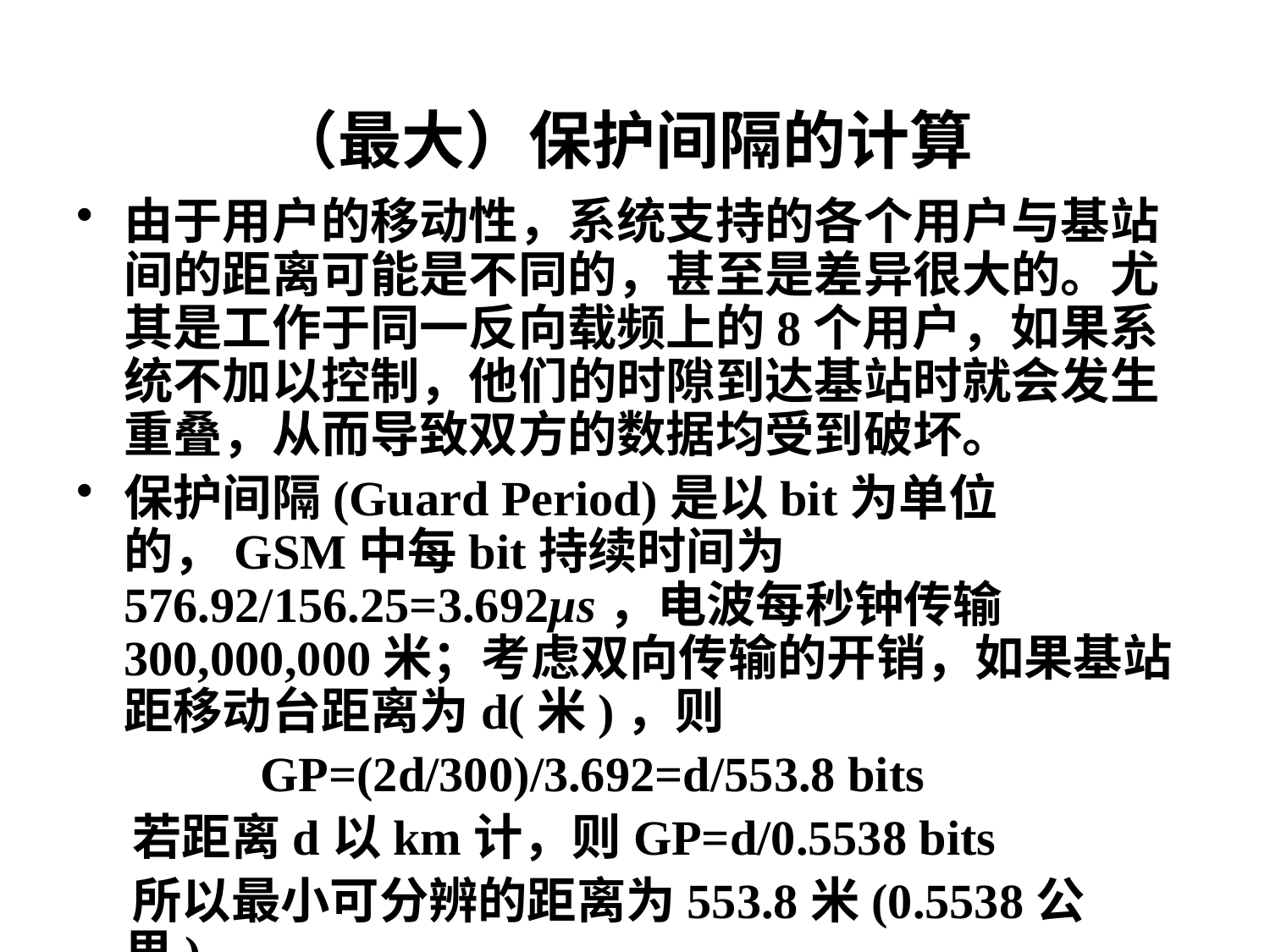

# （最大）保护间隔的计算
由于用户的移动性，系统支持的各个用户与基站间的距离可能是不同的，甚至是差异很大的。尤其是工作于同一反向载频上的8个用户，如果系统不加以控制，他们的时隙到达基站时就会发生重叠，从而导致双方的数据均受到破坏。
保护间隔(Guard Period)是以bit为单位的，GSM中每bit持续时间为576.92/156.25=3.692μs，电波每秒钟传输300,000,000米；考虑双向传输的开销，如果基站距移动台距离为d(米)，则
               GP=(2d/300)/3.692=d/553.8 bits
    若距离d以km计，则GP=d/0.5538 bits
    所以最小可分辨的距离为553.8米(0.5538公里)。